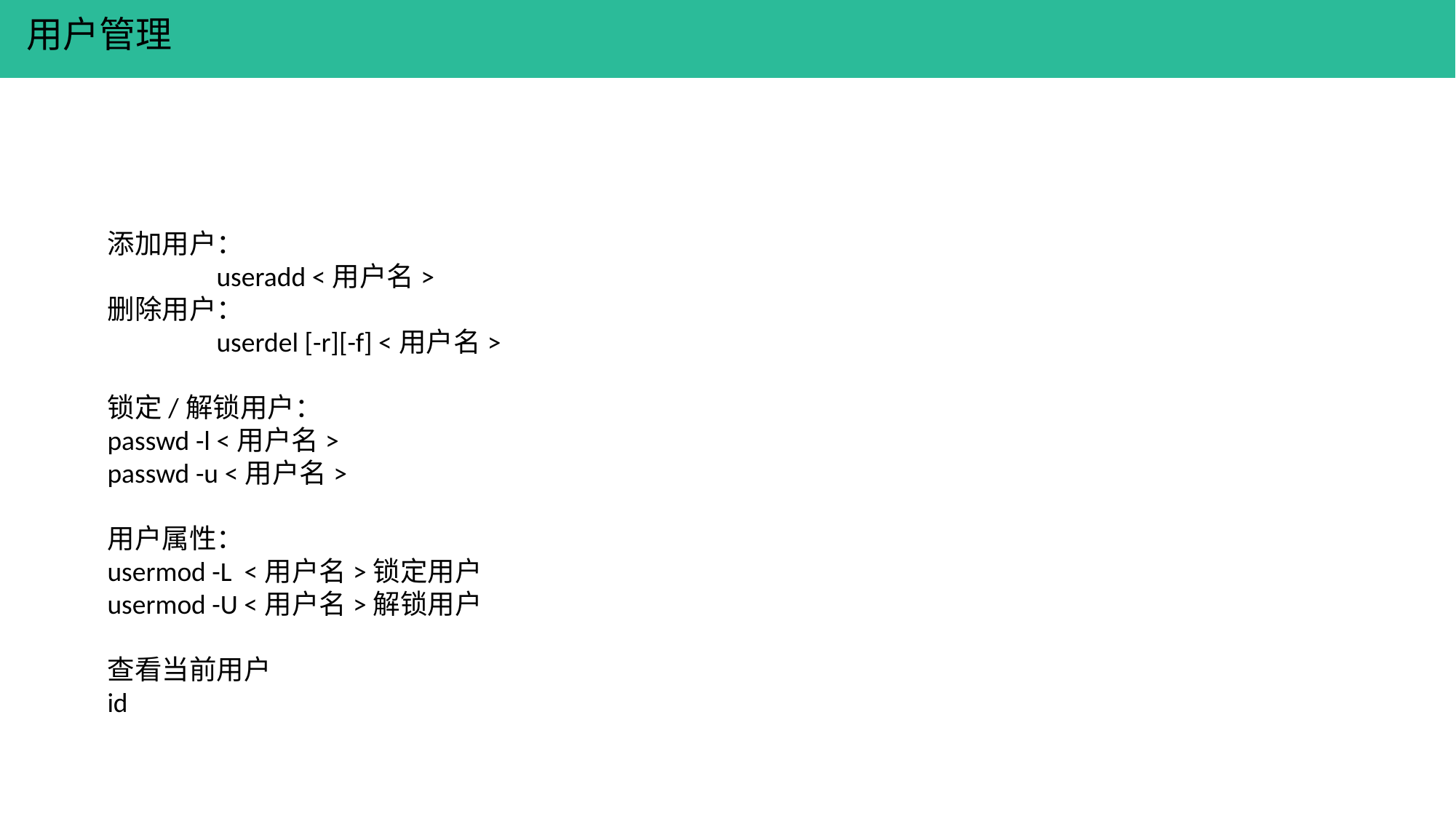

用户管理
添加用户：
  	useradd <用户名>
删除用户：
	userdel [-r][-f] <用户名>

锁定/解锁用户：
passwd -l <用户名>
passwd -u <用户名>

用户属性：
usermod -L  <用户名>锁定用户
usermod -U <用户名>解锁用户

查看当前用户
id